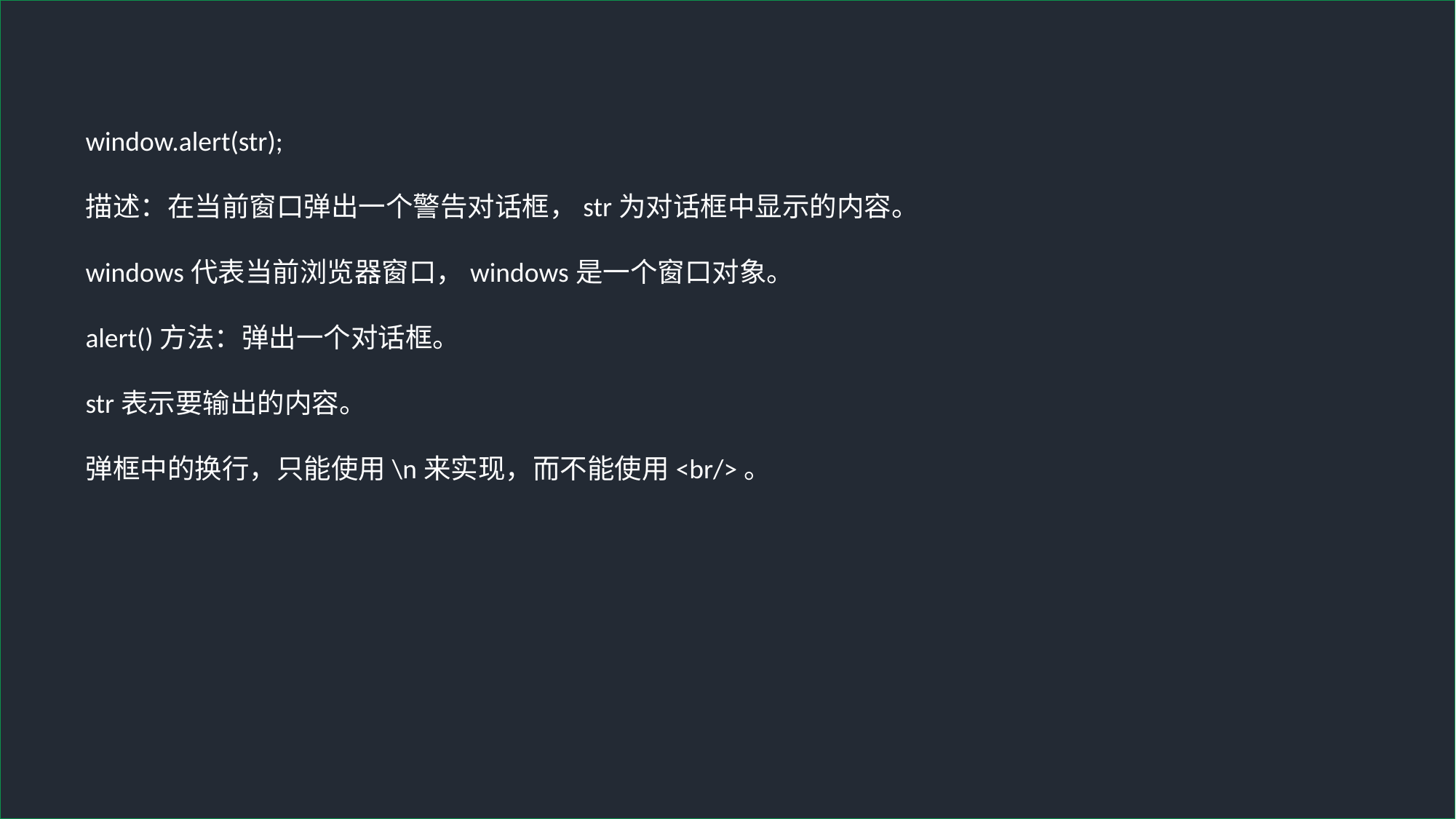

window.alert(str);

描述：在当前窗口弹出一个警告对话框，str为对话框中显示的内容。

windows代表当前浏览器窗口，windows是一个窗口对象。

alert()方法：弹出一个对话框。

str表示要输出的内容。

弹框中的换行，只能使用\n来实现，而不能使用<br/>。